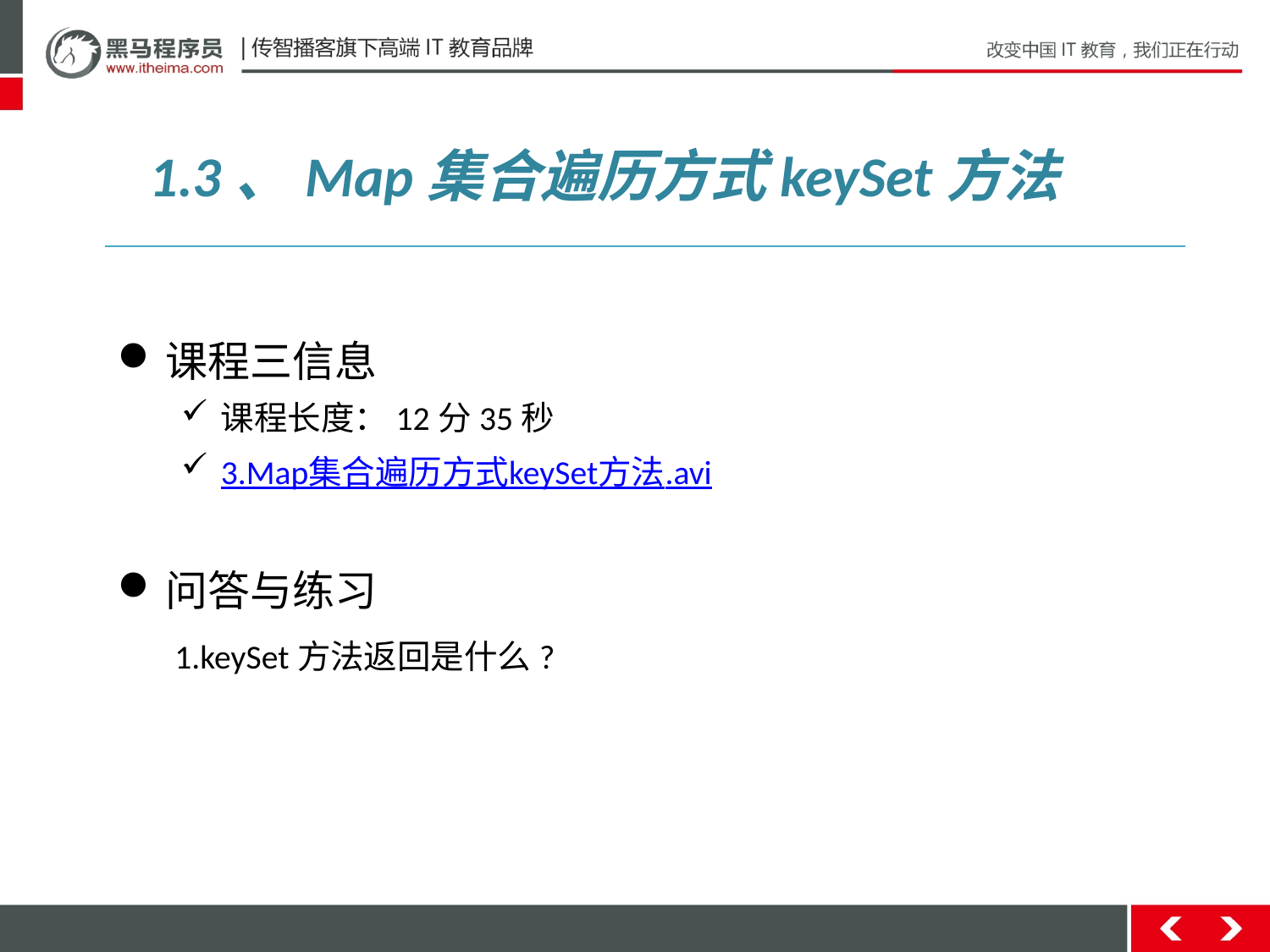

1.3、Map集合遍历方式keySet方法

课程三信息
课程长度：12分35秒
3.Map集合遍历方式keySet方法.avi

问答与练习
      1.keySet方法返回是什么?